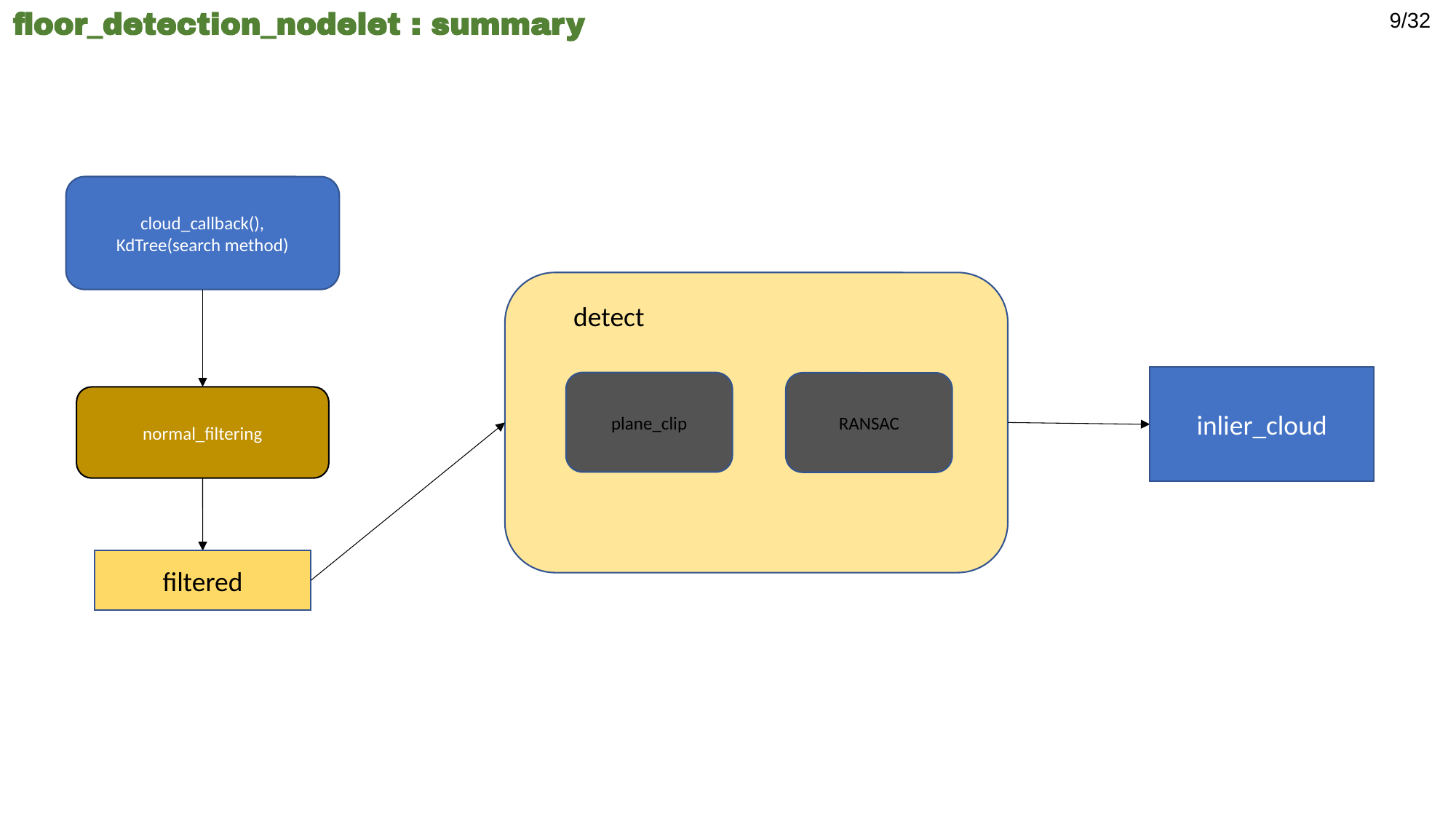

9/32
시작부분 : Cl
floor_detection_nodelet : summary
cloud_callback(),
KdTree(search method)

detect
inlier_cloud
plane_clip
RANSAC
normal_filtering
filtered
Mahalanobis : 확률분포와 점 사이의 거리를 계산하는 방식